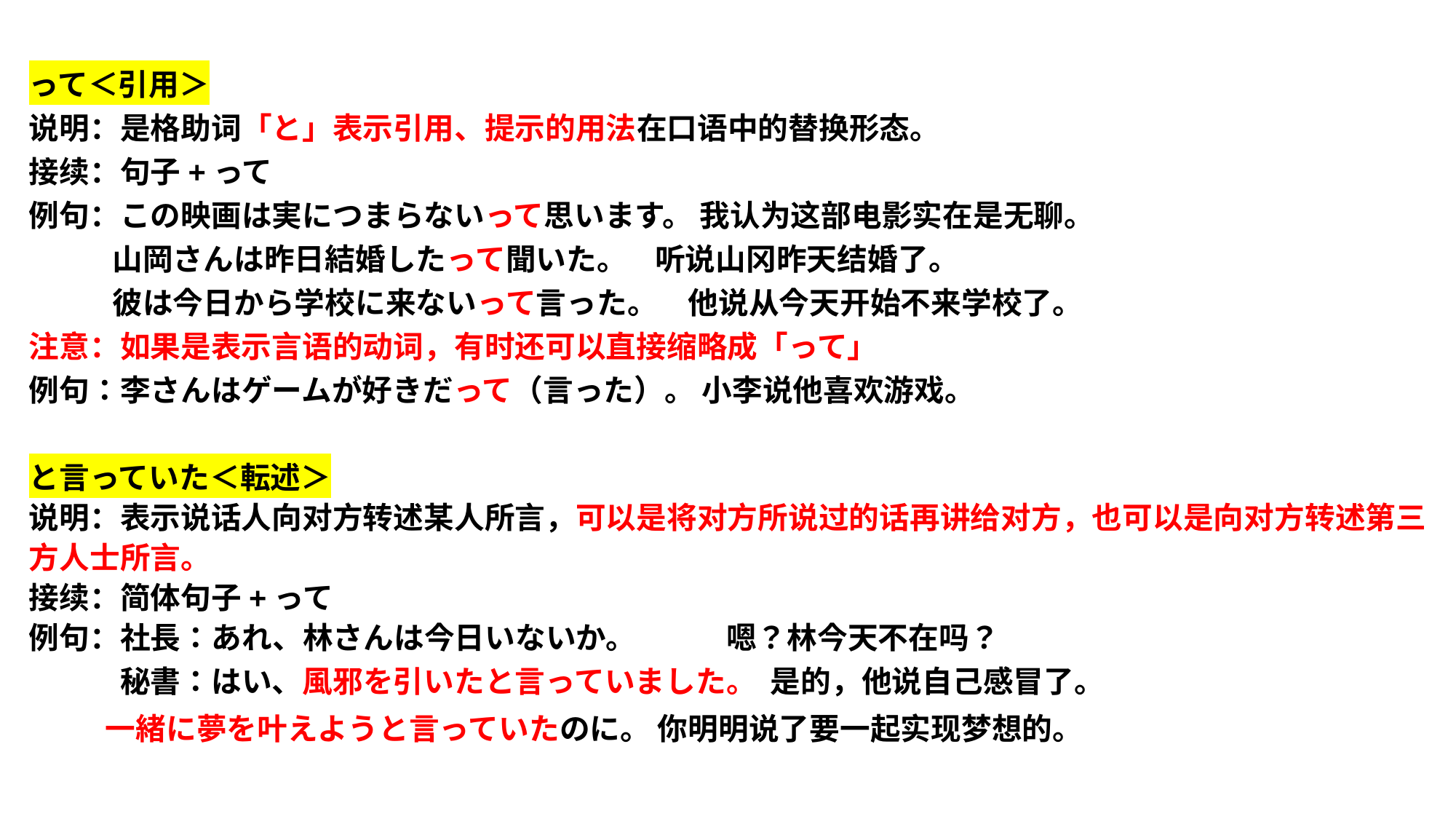

って＜引用＞
说明：是格助词「と」表示引用、提示的用法在口语中的替换形态。
接续：句子+って
例句：この映画は実につまらないって思います。 我认为这部电影实在是无聊。
           山岡さんは昨日結婚したって聞いた。    听说山冈昨天结婚了。
           彼は今日から学校に来ないって言った。　他说从今天开始不来学校了。
注意：如果是表示言语的动词，有时还可以直接缩略成「って」
例句：李さんはゲームが好きだって（言った）。 小李说他喜欢游戏。

と言っていた＜転述＞
说明：表示说话人向对方转述某人所言，可以是将对方所说过的话再讲给对方，也可以是向对方转述第三方人士所言。
接续：简体句子+って
例句：社長：あれ、林さんは今日いないか。             嗯？林今天不在吗？
　　　秘書：はい、風邪を引いたと言っていました。  是的，他说自己感冒了。
          一緒に夢を叶えようと言っていたのに。 你明明说了要一起实现梦想的。